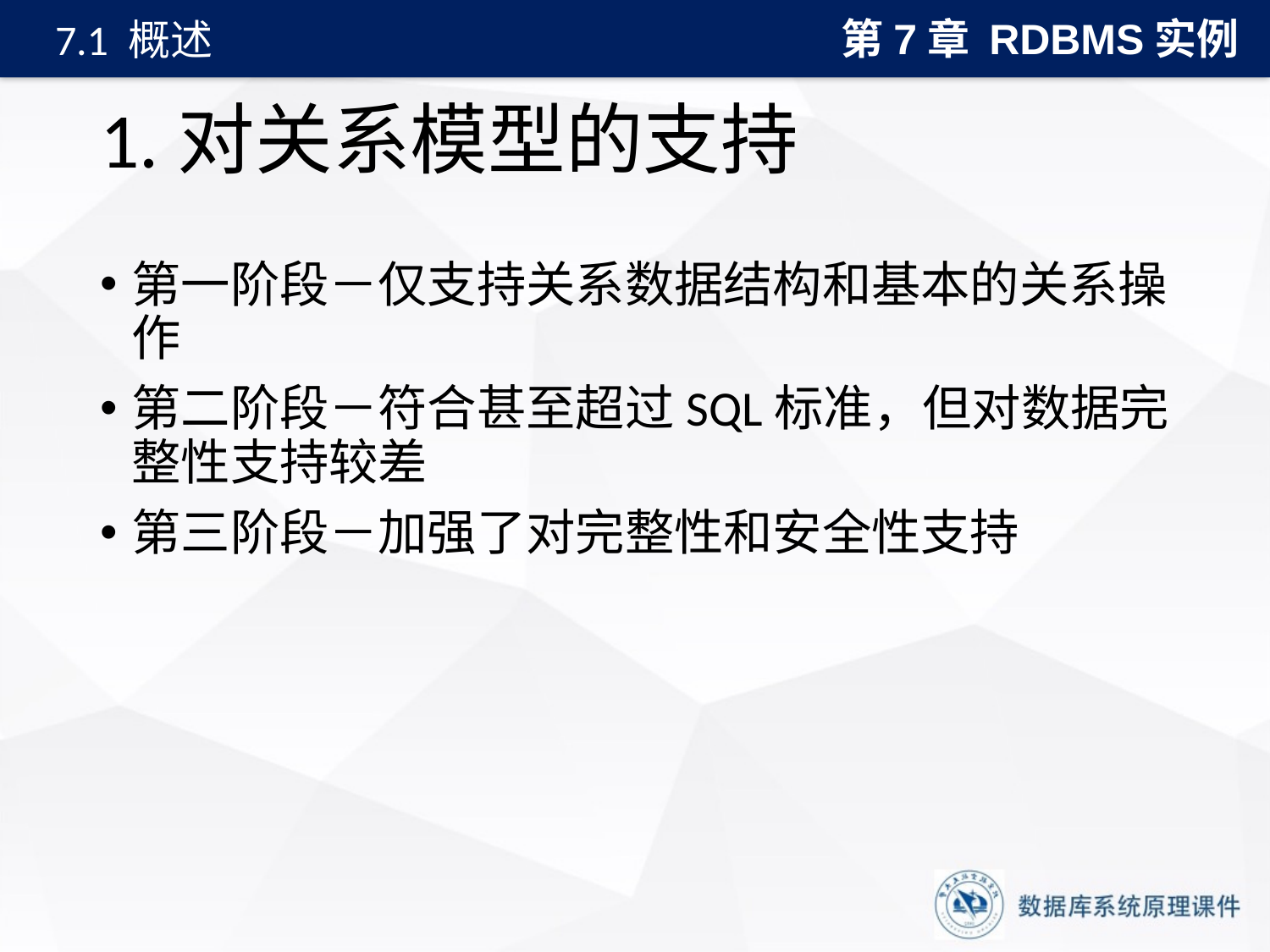

第7章 RDBMS实例
7.1 概述
# 1.对关系模型的支持
第一阶段－仅支持关系数据结构和基本的关系操作
第二阶段－符合甚至超过SQL标准，但对数据完整性支持较差
第三阶段－加强了对完整性和安全性支持